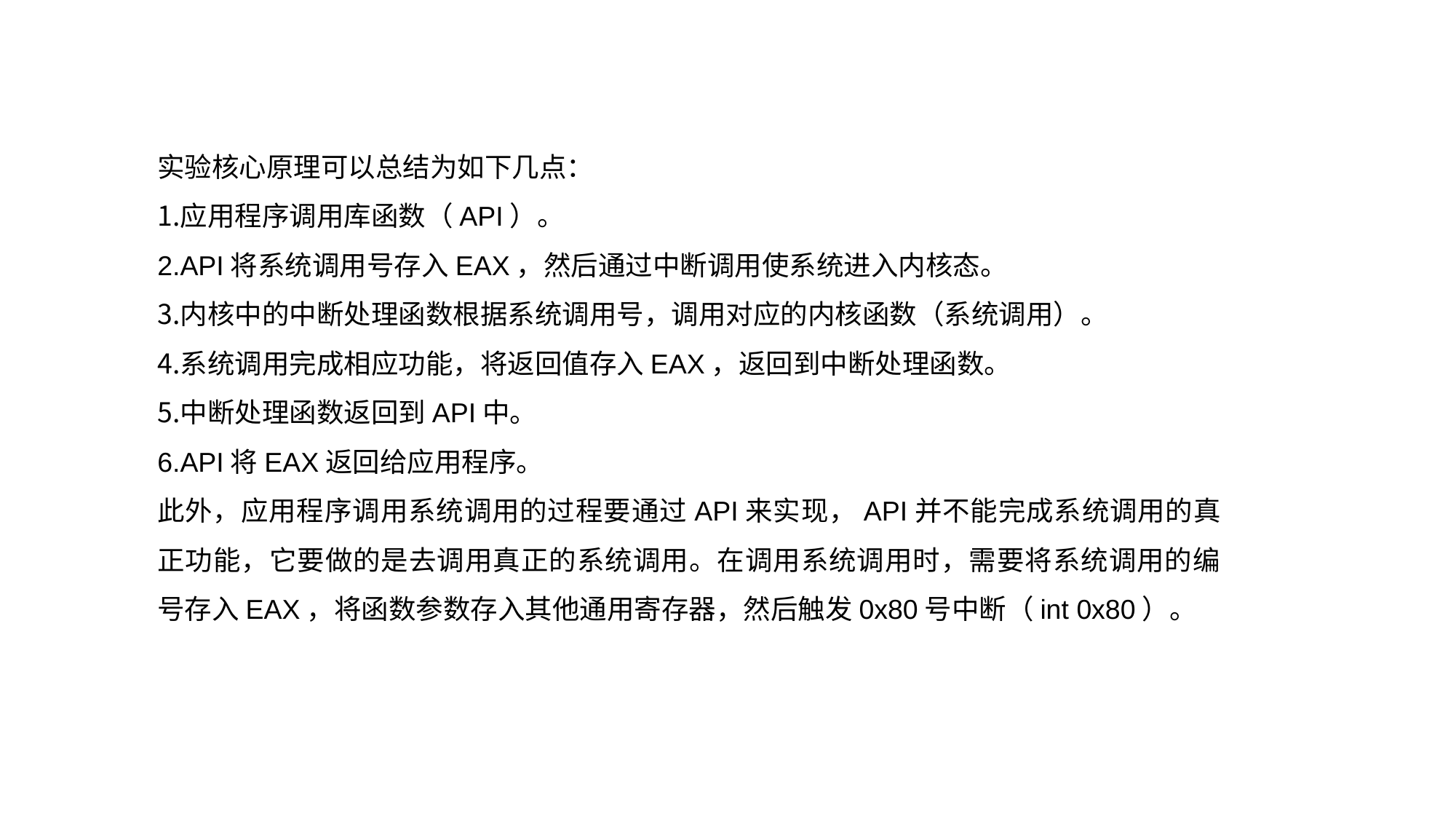

实验核心原理可以总结为如下几点：
应用程序调用库函数（API）。
API将系统调用号存入EAX，然后通过中断调用使系统进入内核态。
内核中的中断处理函数根据系统调用号，调用对应的内核函数（系统调用）。
系统调用完成相应功能，将返回值存入EAX，返回到中断处理函数。
中断处理函数返回到API中。
API将EAX返回给应用程序。
此外，应用程序调用系统调用的过程要通过API来实现，API并不能完成系统调用的真正功能，它要做的是去调用真正的系统调用。在调用系统调用时，需要将系统调用的编号存入EAX，将函数参数存入其他通用寄存器，然后触发0x80号中断（int 0x80）。